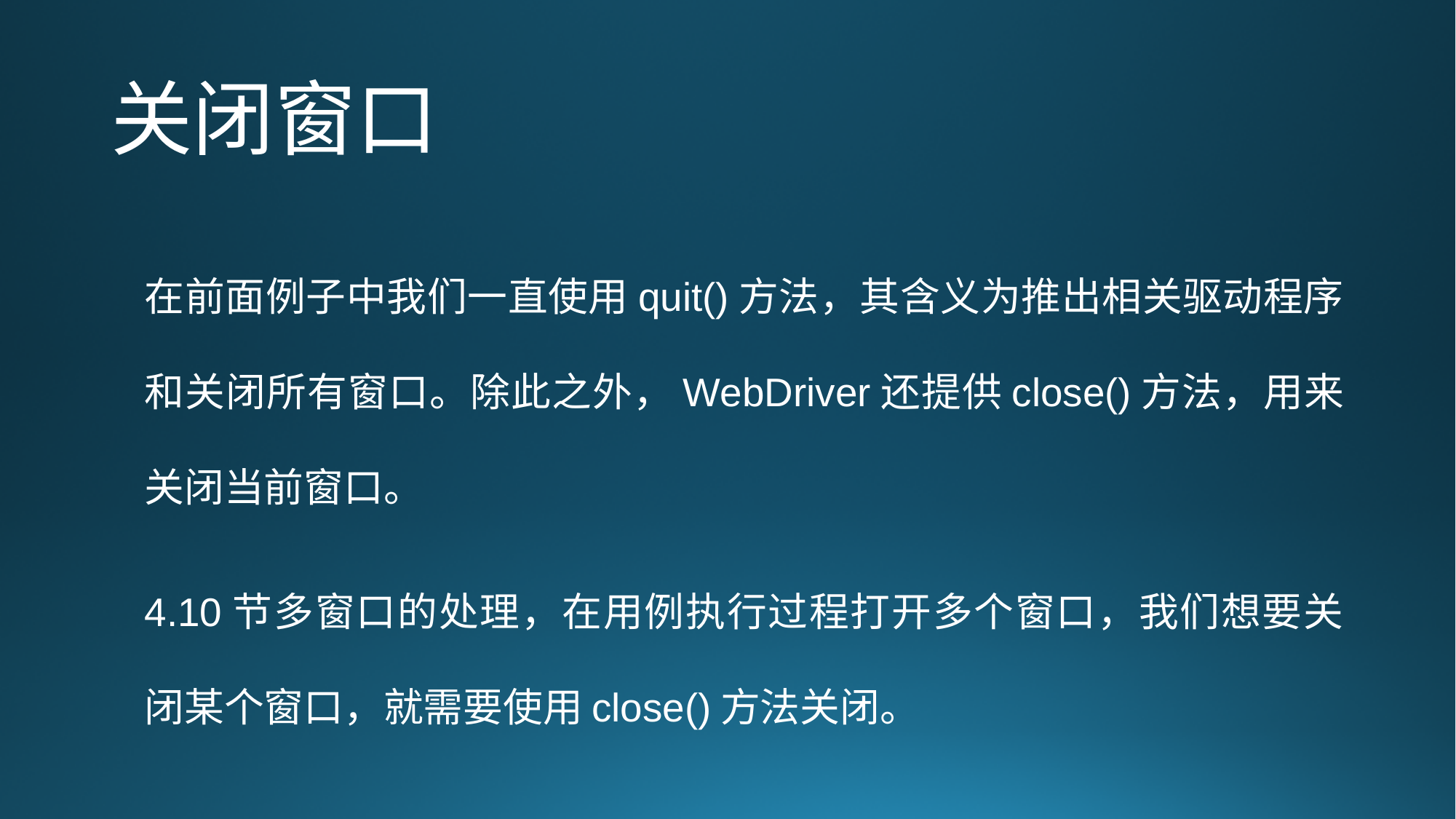

# 关闭窗口
在前面例子中我们一直使用quit()方法，其含义为推出相关驱动程序和关闭所有窗口。除此之外，WebDriver还提供close()方法，用来关闭当前窗口。
4.10节多窗口的处理，在用例执行过程打开多个窗口，我们想要关闭某个窗口，就需要使用close()方法关闭。